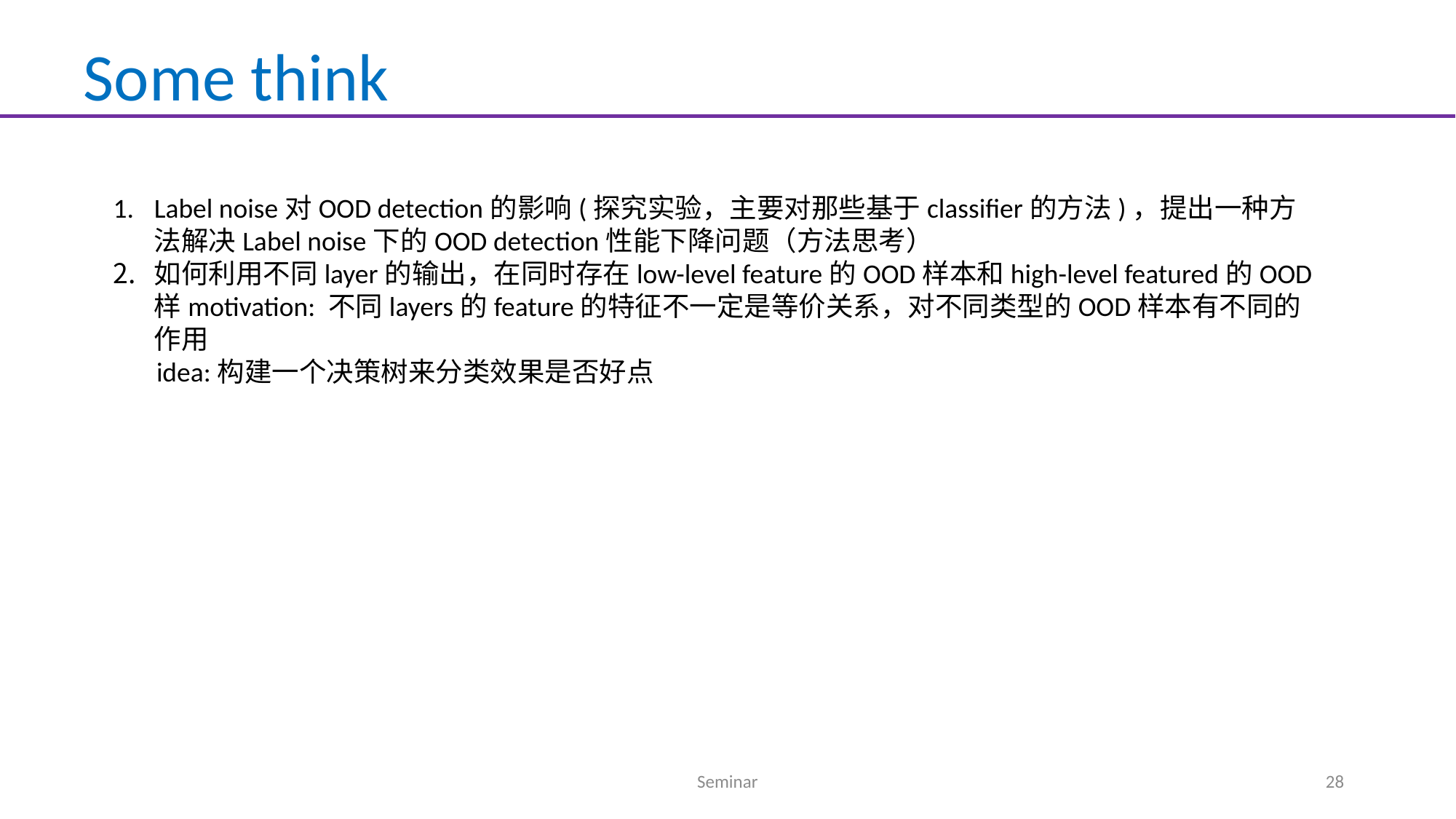

# Some think
Label noise对OOD detection的影响(探究实验，主要对那些基于classifier的方法)，提出一种方法解决Label noise下的OOD detection性能下降问题（方法思考）
如何利用不同layer的输出，在同时存在low-level feature的OOD样本和high-level featured的OOD样motivation: 不同layers的feature的特征不一定是等价关系，对不同类型的OOD样本有不同的作用
       idea:构建一个决策树来分类效果是否好点
Seminar
28